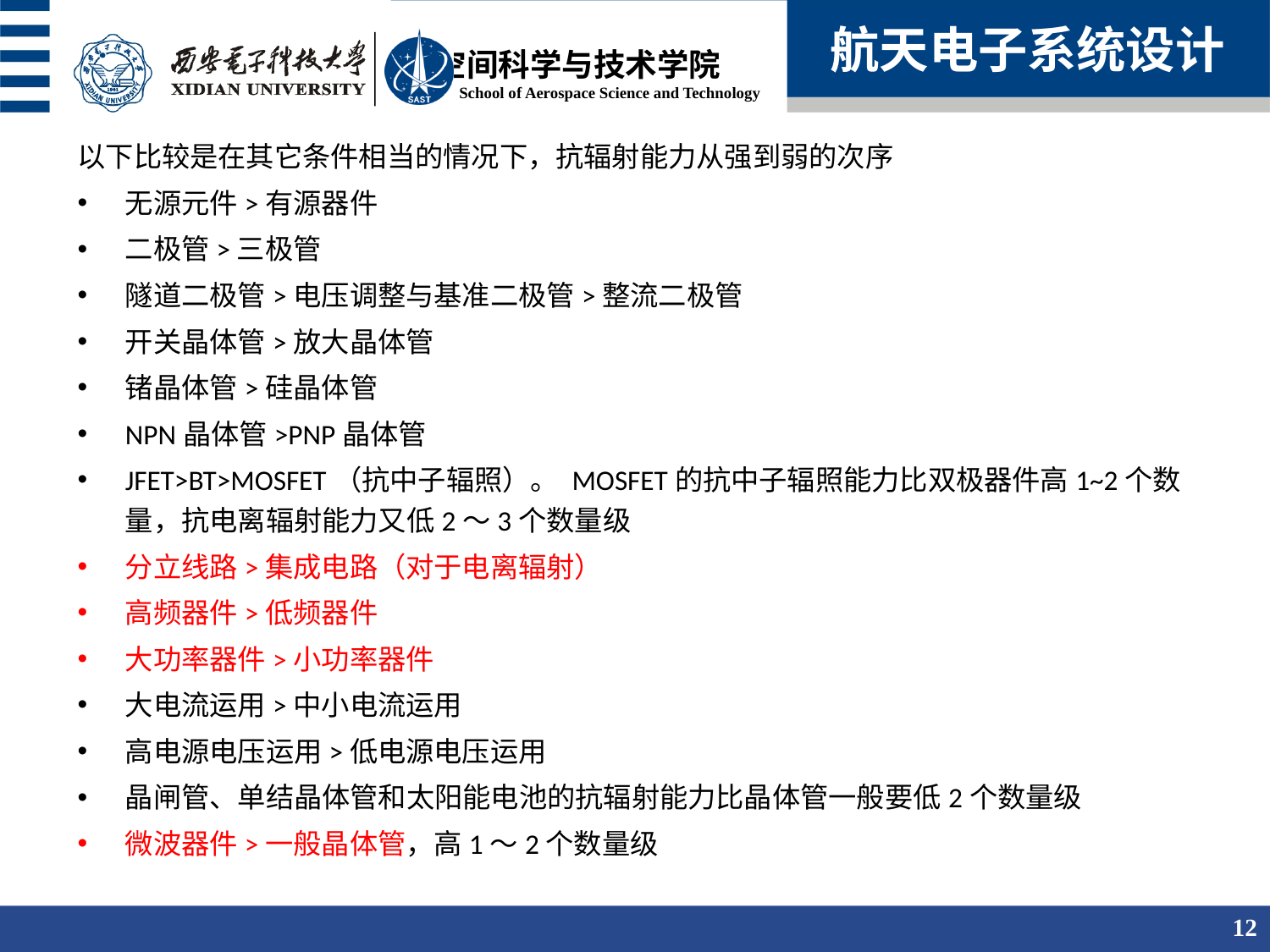

航天电子系统设计
以下比较是在其它条件相当的情况下，抗辐射能力从强到弱的次序
无源元件>有源器件
二极管>三极管
隧道二极管>电压调整与基准二极管>整流二极管
开关晶体管>放大晶体管
锗晶体管>硅晶体管
NPN晶体管>PNP晶体管
JFET>BT>MOSFET（抗中子辐照）。 MOSFET的抗中子辐照能力比双极器件高1~2个数量，抗电离辐射能力又低2～3个数量级
分立线路>集成电路（对于电离辐射）
高频器件>低频器件
大功率器件>小功率器件
大电流运用>中小电流运用
高电源电压运用>低电源电压运用
晶闸管、单结晶体管和太阳能电池的抗辐射能力比晶体管一般要低2个数量级
微波器件>一般晶体管，高1～2个数量级